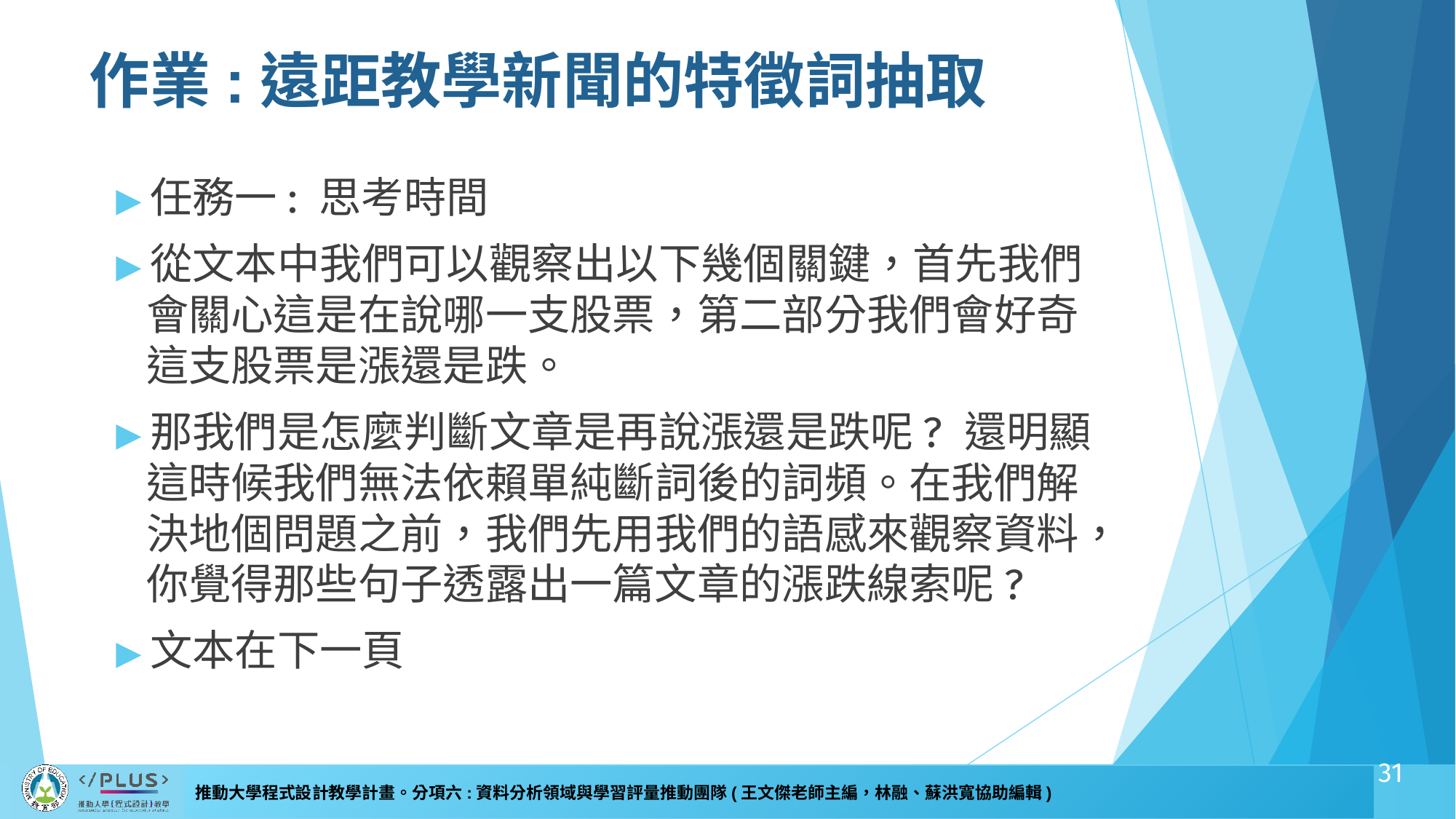

# 作業:遠距教學新聞的特徵詞抽取
任務一: 思考時間
從文本中我們可以觀察出以下幾個關鍵，首先我們會關心這是在說哪一支股票，第二部分我們會好奇這支股票是漲還是跌。
那我們是怎麼判斷文章是再說漲還是跌呢? 還明顯這時候我們無法依賴單純斷詞後的詞頻。在我們解決地個問題之前，我們先用我們的語感來觀察資料，你覺得那些句子透露出一篇文章的漲跌線索呢?
文本在下一頁
31